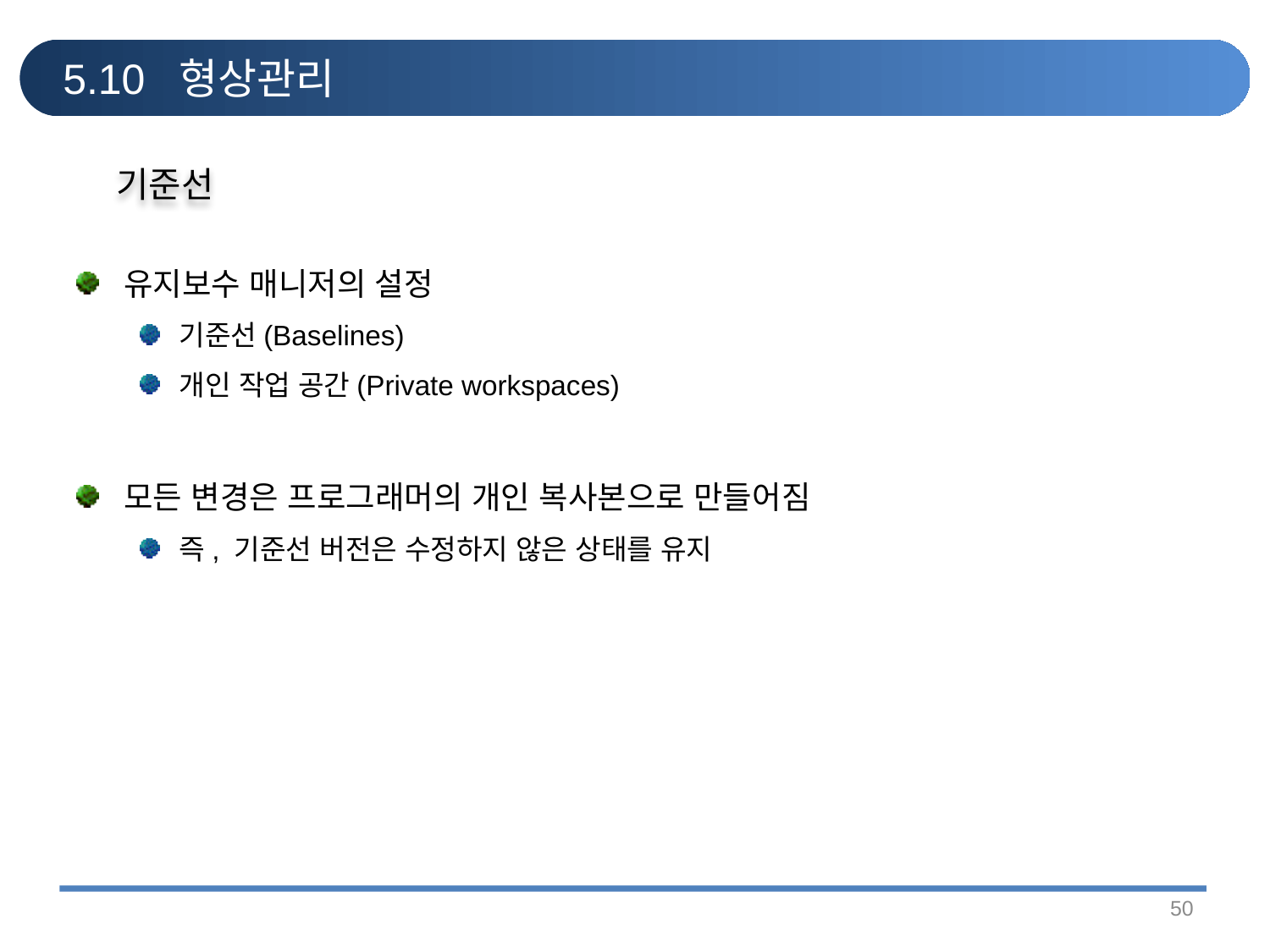

# 5.10  형상관리
기준선
유지보수 매니저의 설정
기준선(Baselines)
개인 작업 공간(Private workspaces)

모든 변경은 프로그래머의 개인 복사본으로 만들어짐
즉, 기준선 버전은 수정하지 않은 상태를 유지
50